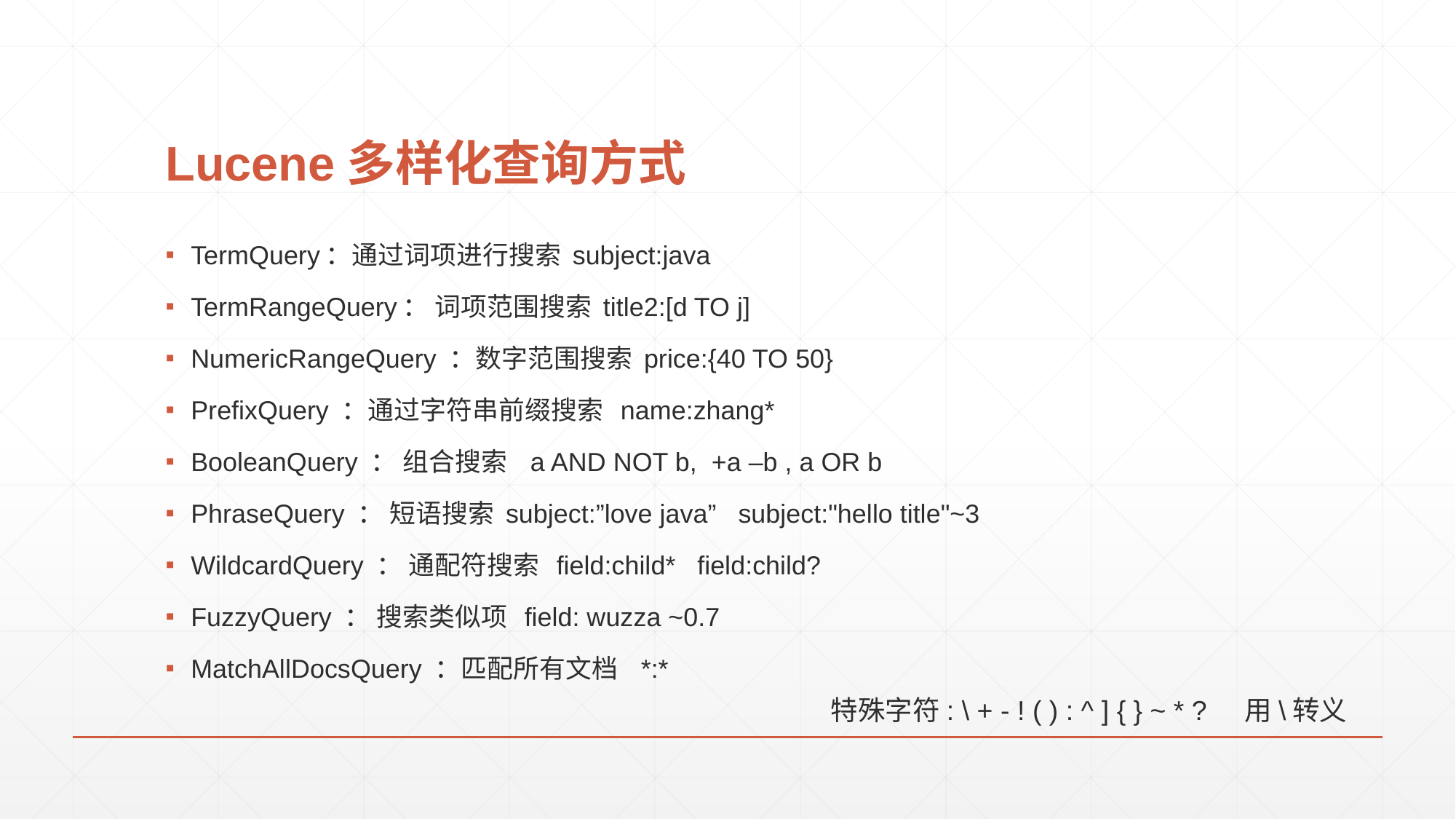

# Lucene多样化查询方式
TermQuery：通过词项进行搜索 subject:java
TermRangeQuery： 词项范围搜索 title2:[d TO j]
NumericRangeQuery ：数字范围搜索 price:{40 TO 50}
PrefixQuery ：通过字符串前缀搜索  name:zhang*
BooleanQuery ： 组合搜索   a AND NOT b,  +a –b , a OR b
PhraseQuery ： 短语搜索 subject:”love java”   subject:"hello title"~3
WildcardQuery ： 通配符搜索  field:child*   field:child?
FuzzyQuery ： 搜索类似项  field: wuzza ~0.7
MatchAllDocsQuery ：匹配所有文档   *:*
特殊字符: \ + - ! ( ) : ^ ] { } ~ * ?    用\转义